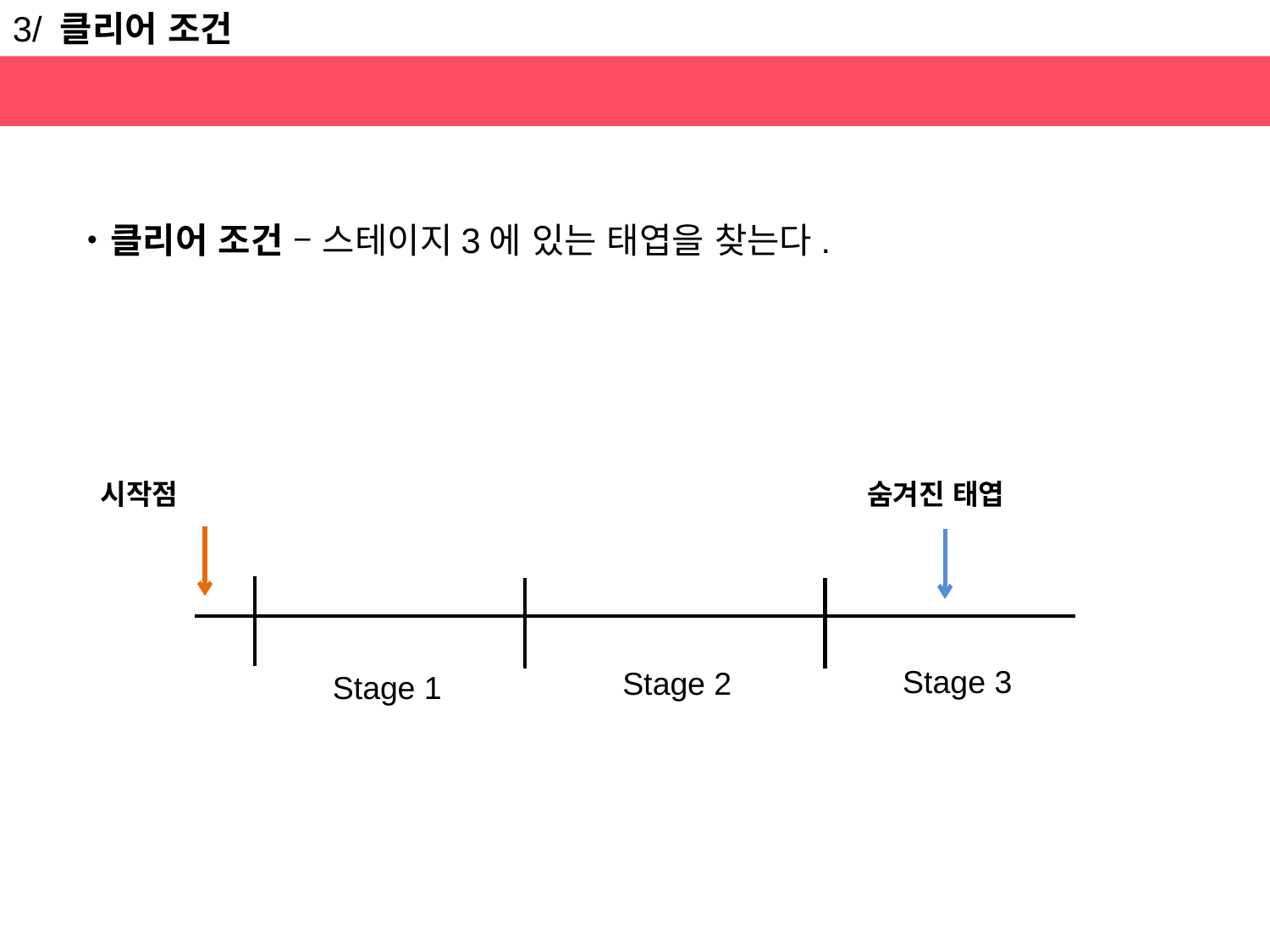

3/ 클리어 조건

 클리어 조건 – 스테이지3에 있는 태엽을 찾는다.
시작점
숨겨진 태엽
Stage 3
Stage 2
Stage 1